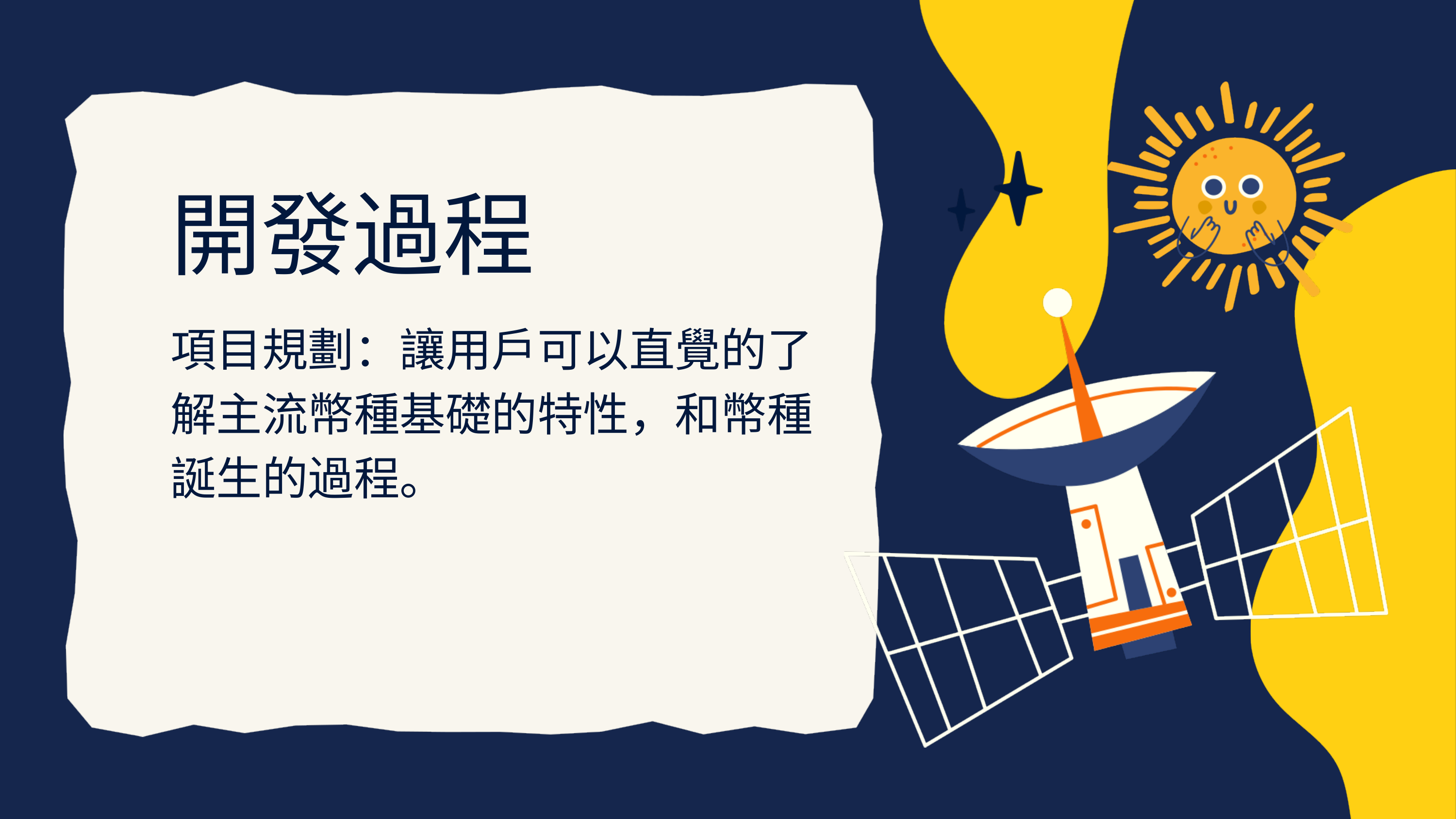

開發過程

項目規劃：讓用戶可以直覺的了解主流幣種基礎的特性，和幣種誕生的過程。